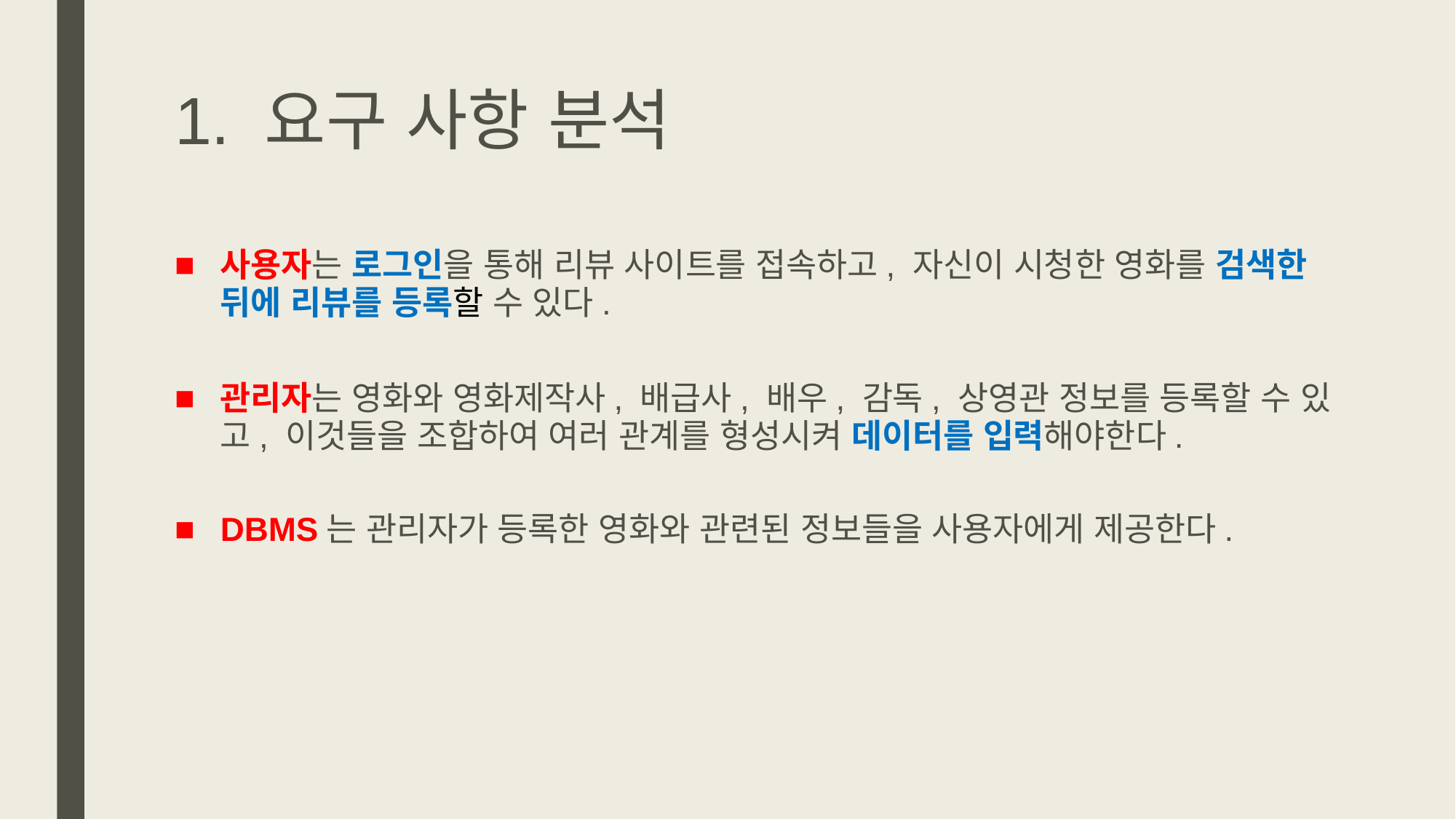

# 1. 요구 사항 분석
사용자는 로그인을 통해 리뷰 사이트를 접속하고, 자신이 시청한 영화를 검색한 뒤에 리뷰를 등록할 수 있다.
관리자는 영화와 영화제작사, 배급사, 배우, 감독, 상영관 정보를 등록할 수 있고, 이것들을 조합하여 여러 관계를 형성시켜 데이터를 입력해야한다.
DBMS는 관리자가 등록한 영화와 관련된 정보들을 사용자에게 제공한다.